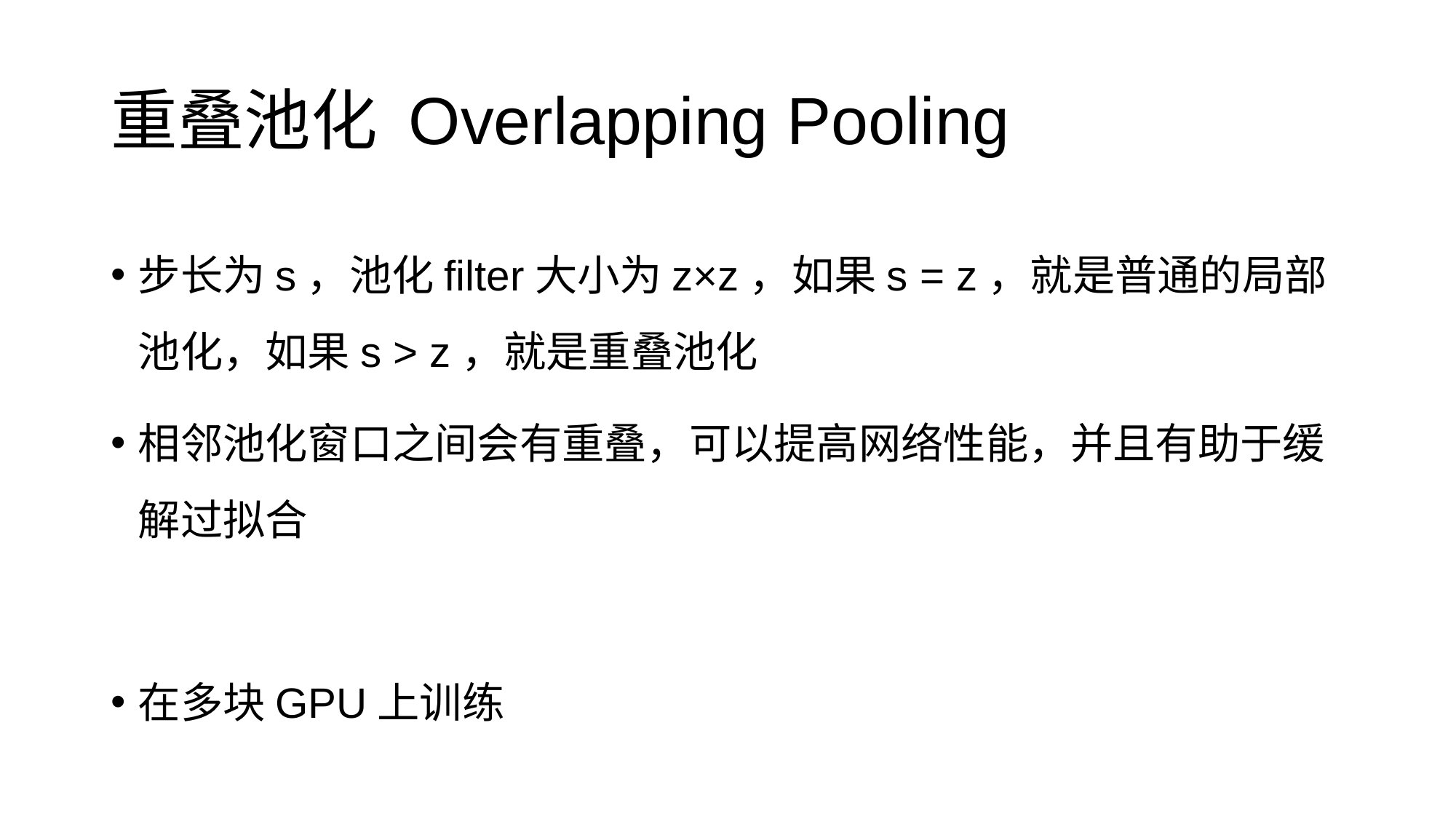

# 重叠池化 Overlapping Pooling
步长为s，池化filter大小为z×z，如果s = z，就是普通的局部池化，如果s > z，就是重叠池化
相邻池化窗口之间会有重叠，可以提高网络性能，并且有助于缓解过拟合

在多块GPU上训练